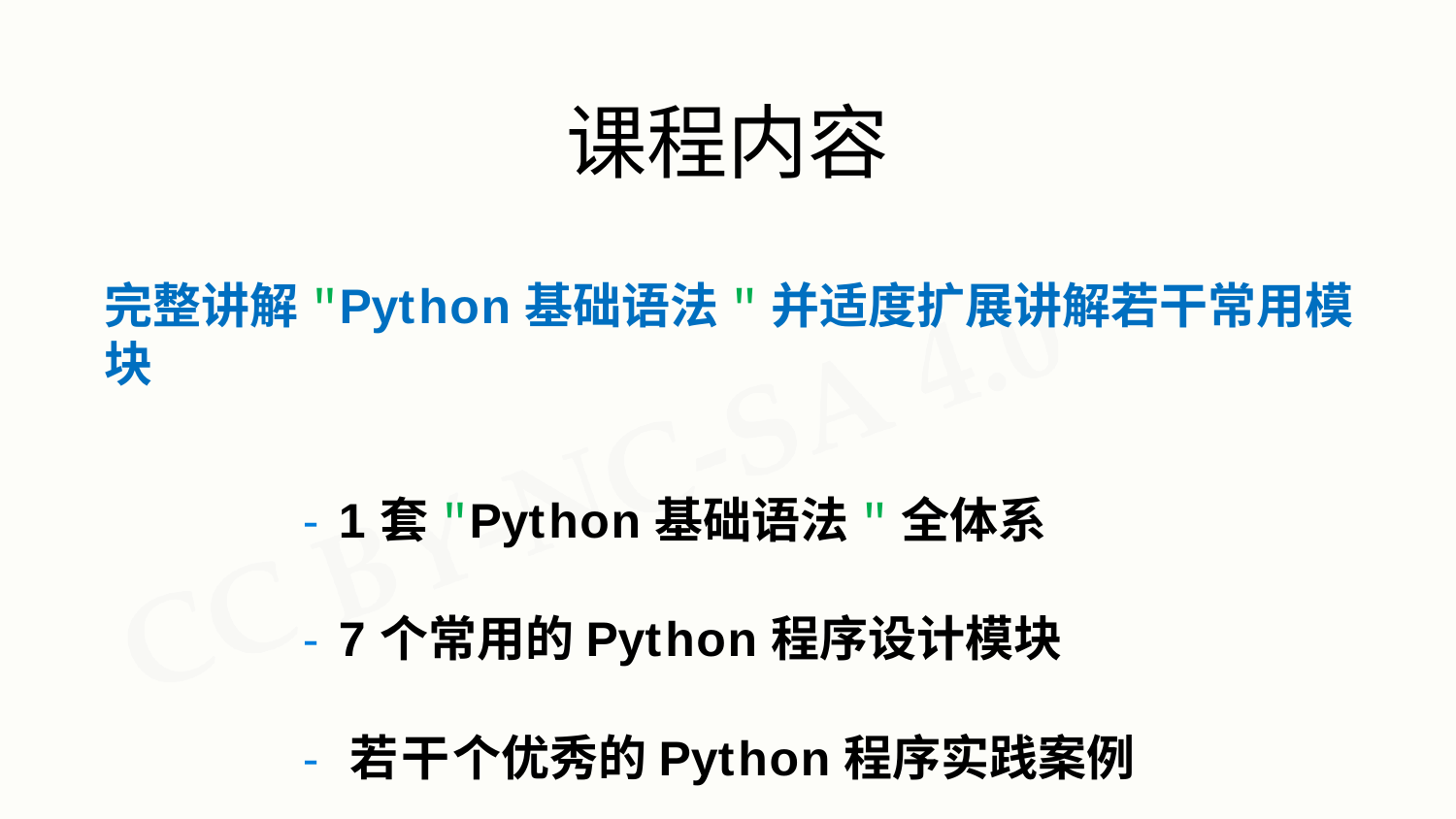

# 课程内容
完整讲解"Python基础语法"并适度扩展讲解若干常用模块

- 1套"Python基础语法"全体系

- 7个常用的Python程序设计模块

- 若干个优秀的Python程序实践案例